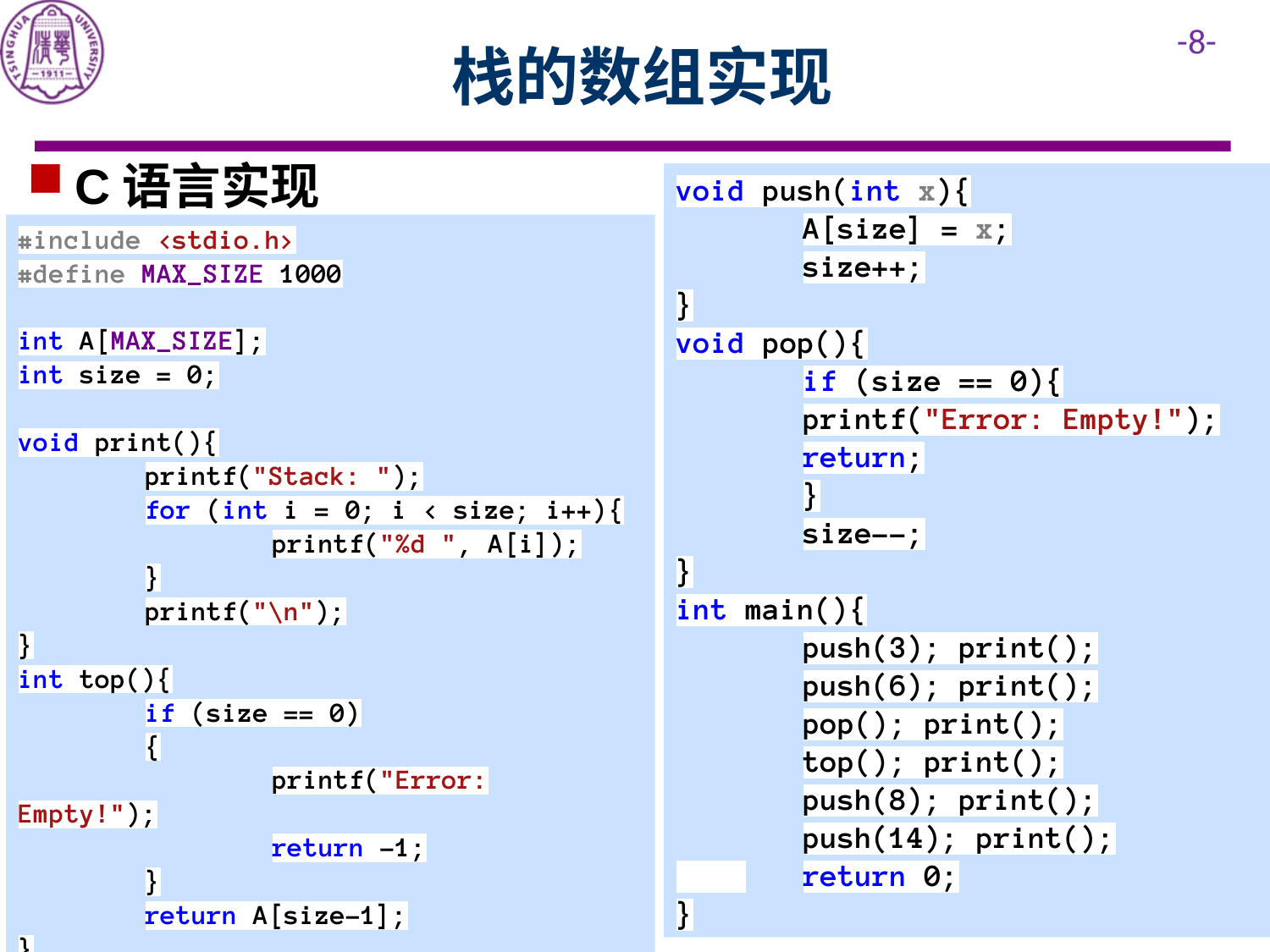

# 栈的数组实现
C语言实现
void push(int x){
	A[size] = x;
	size++;
}
void pop(){
	if (size == 0){
	printf("Error: Empty!");
	return;
	}
	size--;
}
int main(){
	push(3); print();
	push(6); print();
	pop(); print();
	top(); print();
	push(8); print();
	push(14); print();
    	return 0;
}
include
#include <stdio.h>
#define MAX_SIZE 1000

int A[MAX_SIZE];
int size = 0;

void print(){
	printf("Stack: ");
	for (int i = 0; i < size; i++){
		printf("%d ", A[i]);
	}
	printf("\n");
}
int top(){
	if (size == 0)
	{
		printf("Error: Empty!");
		return -1;
	}
	return A[size-1];
}